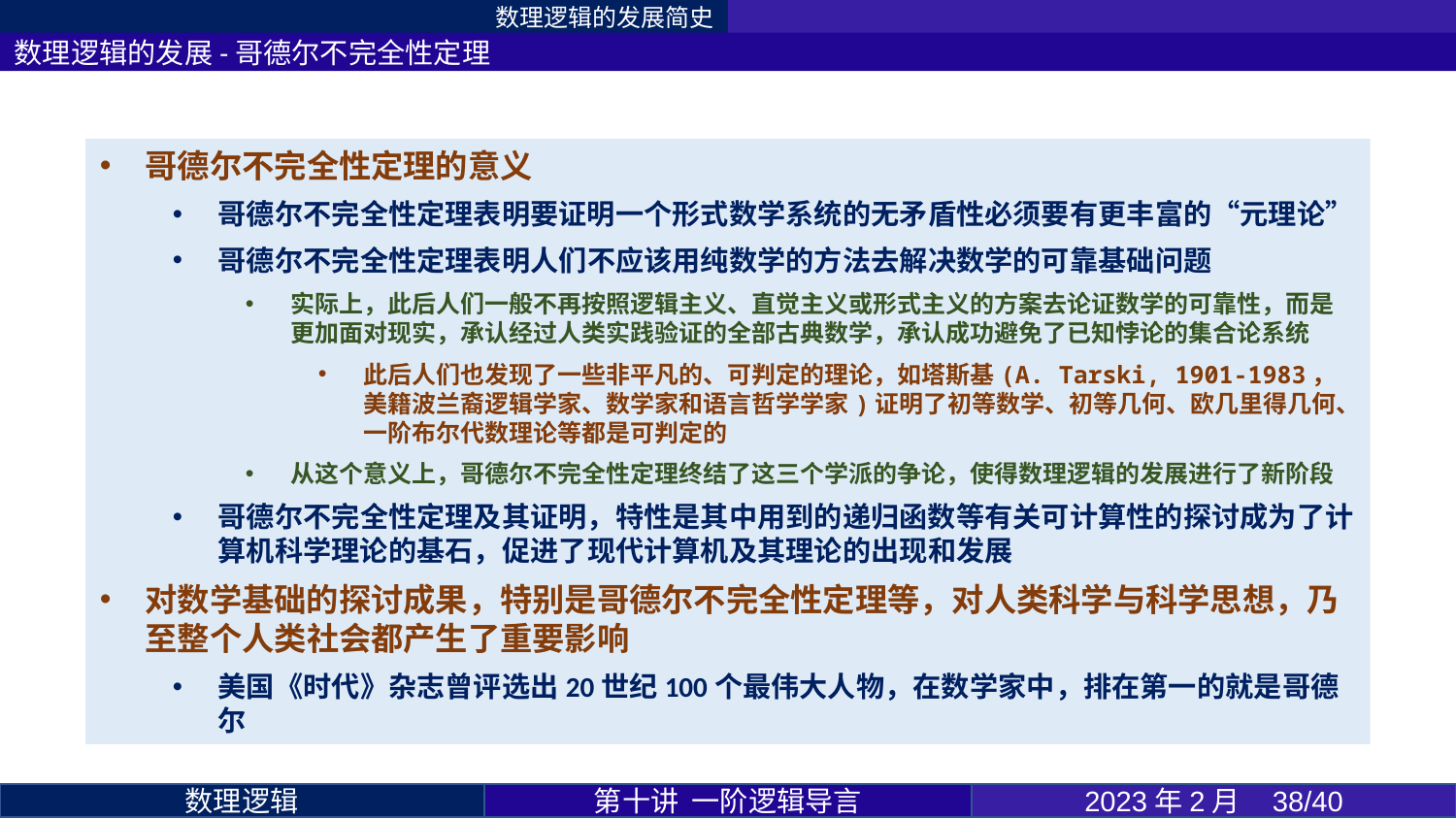

数理逻辑的发展简史
数理逻辑的发展-哥德尔不完全性定理
哥德尔不完全性定理的意义
哥德尔不完全性定理表明要证明一个形式数学系统的无矛盾性必须要有更丰富的“元理论”
哥德尔不完全性定理表明人们不应该用纯数学的方法去解决数学的可靠基础问题
实际上，此后人们一般不再按照逻辑主义、直觉主义或形式主义的方案去论证数学的可靠性，而是更加面对现实，承认经过人类实践验证的全部古典数学，承认成功避免了已知悖论的集合论系统
此后人们也发现了一些非平凡的、可判定的理论，如塔斯基(A. Tarski, 1901-1983，美籍波兰裔逻辑学家、数学家和语言哲学学家)证明了初等数学、初等几何、欧几里得几何、一阶布尔代数理论等都是可判定的
从这个意义上，哥德尔不完全性定理终结了这三个学派的争论，使得数理逻辑的发展进行了新阶段
哥德尔不完全性定理及其证明，特性是其中用到的递归函数等有关可计算性的探讨成为了计算机科学理论的基石，促进了现代计算机及其理论的出现和发展
对数学基础的探讨成果，特别是哥德尔不完全性定理等，对人类科学与科学思想，乃至整个人类社会都产生了重要影响
美国《时代》杂志曾评选出20世纪100个最伟大人物，在数学家中，排在第一的就是哥德尔
第十讲  一阶逻辑导言
2023年2月    38/40
数理逻辑